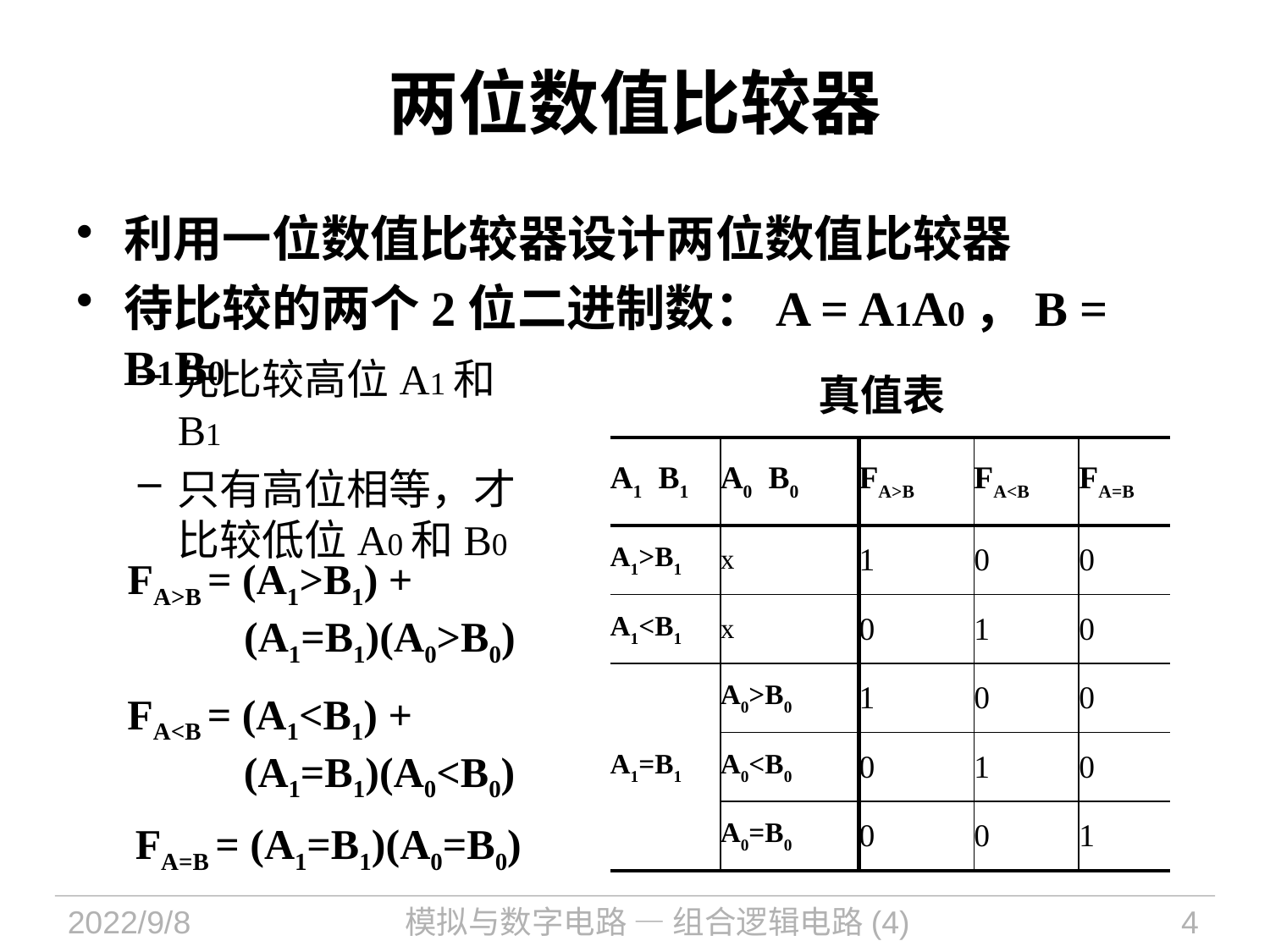

# 两位数值比较器
利用一位数值比较器设计两位数值比较器
待比较的两个2位二进制数：A = A1A0，B = B1B0
先比较高位A1和B1
只有高位相等，才比较低位A0和B0
真值表
| A1 B1 | A0 B0 | FA>B | FA<B | FA=B |
| --- | --- | --- | --- | --- |
| A1>B1 | x | 1 | 0 | 0 |
| A1<B1 | x | 0 | 1 | 0 |
| A1=B1 | A0>B0 | 1 | 0 | 0 |
|  | A0<B0 | 0 | 1 | 0 |
|  | A0=B0 | 0 | 0 | 1 |
FA>B = (A1>B1) +
           (A1=B1)(A0>B0)
FA<B = (A1<B1) +
           (A1=B1)(A0<B0)
FA=B = (A1=B1)(A0=B0)
2022/9/8
模拟与数字电路 — 组合逻辑电路(4)
4